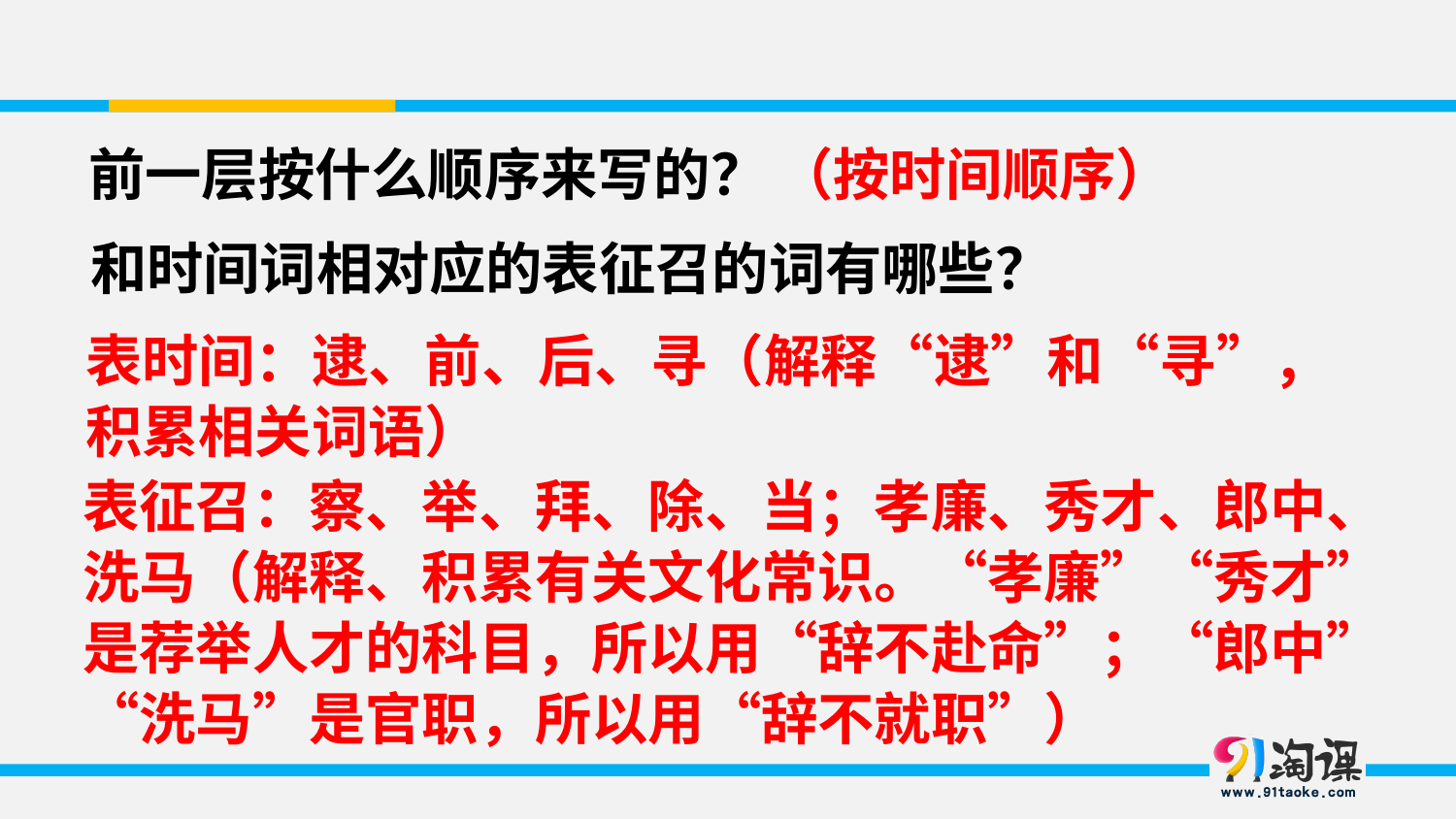

前一层按什么顺序来写的？
（按时间顺序）
和时间词相对应的表征召的词有哪些？
表时间：逮、前、后、寻（解释“逮”和“寻”，积累相关词语）
表征召：察、举、拜、除、当；孝廉、秀才、郎中、洗马（解释、积累有关文化常识。“孝廉”“秀才”是荐举人才的科目，所以用“辞不赴命”；“郎中”“洗马”是官职，所以用“辞不就职”）